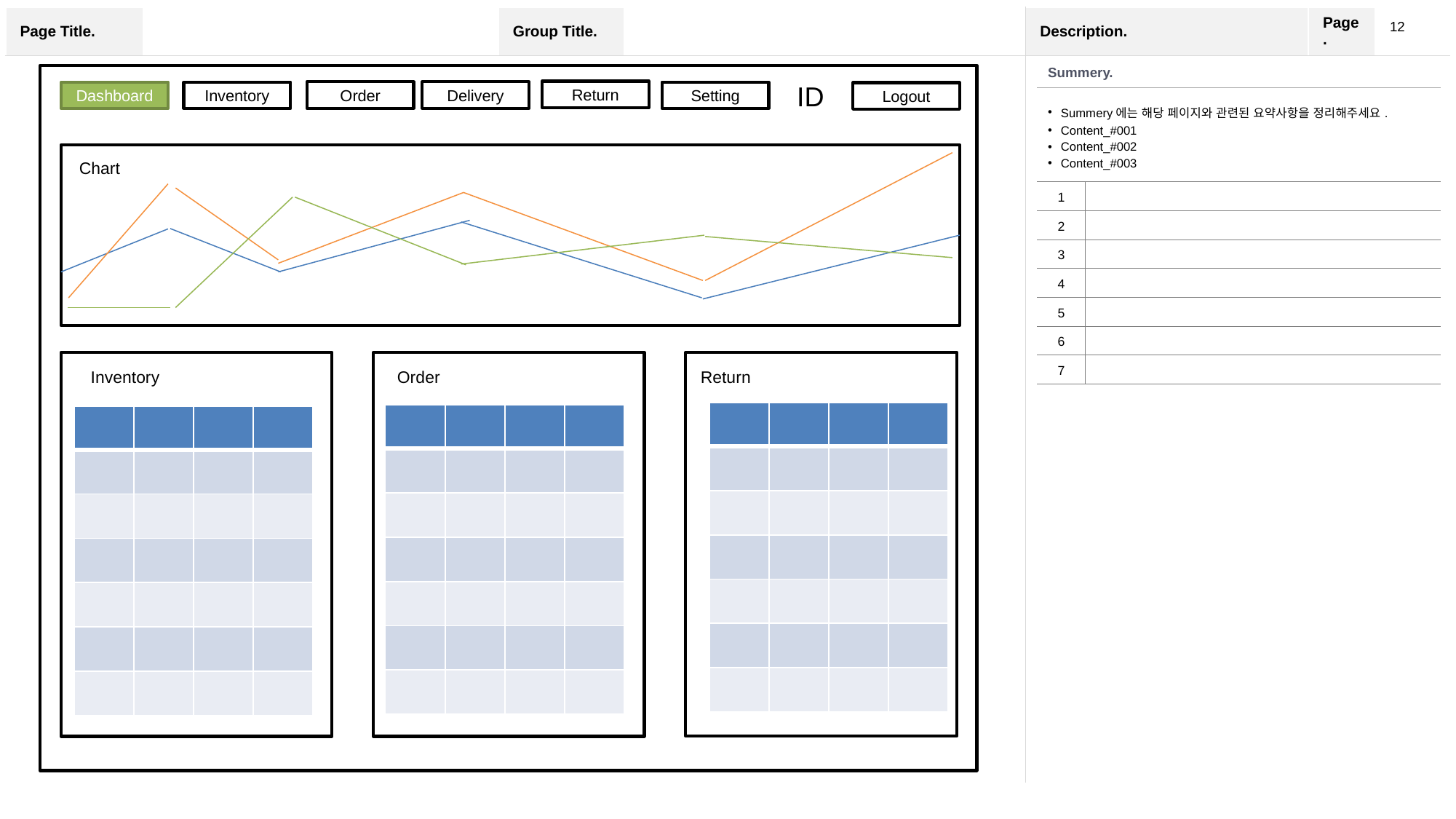

12

| Summery. |  |
| --- | --- |
| Summery에는 해당 페이지와 관련된 요약사항을 정리해주세요. Content\_#001 Content\_#002 Content\_#003 |  |
| 1 |  |
| 2 |  |
| 3 |  |
| 4 |  |
| 5 |  |
| 6 |  |
| 7 |  |

ID
Return
Delivery
Order
Inventory
Setting
Dashboard
Logout

Chart

Inventory
Order
Return
|  |  |  |  |
| --- | --- | --- | --- |
|  |  |  |  |
|  |  |  |  |
|  |  |  |  |
|  |  |  |  |
|  |  |  |  |
|  |  |  |  |
|  |  |  |  |
| --- | --- | --- | --- |
|  |  |  |  |
|  |  |  |  |
|  |  |  |  |
|  |  |  |  |
|  |  |  |  |
|  |  |  |  |
|  |  |  |  |
| --- | --- | --- | --- |
|  |  |  |  |
|  |  |  |  |
|  |  |  |  |
|  |  |  |  |
|  |  |  |  |
|  |  |  |  |